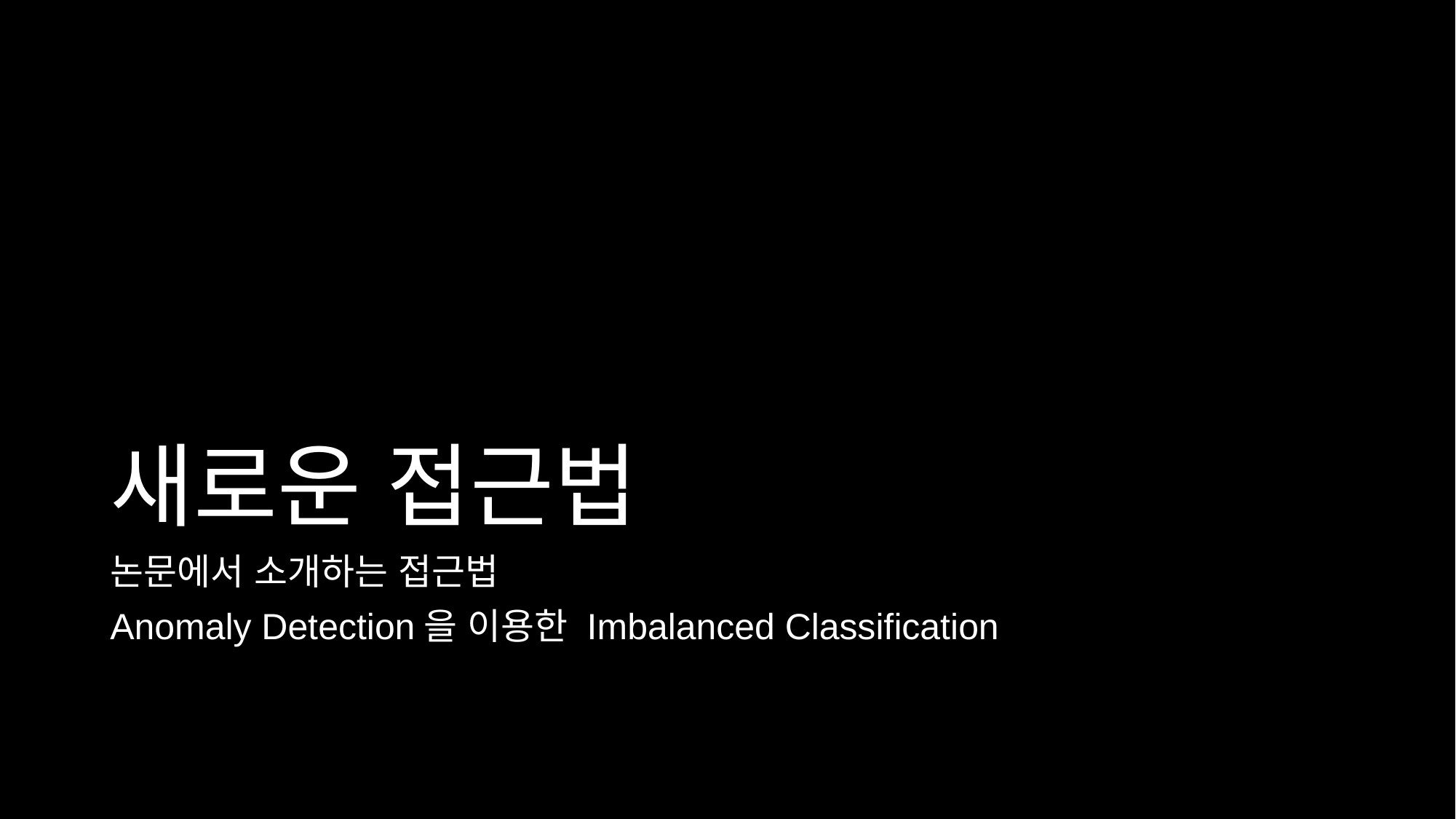

# 새로운 접근법
논문에서 소개하는 접근법
Anomaly Detection을 이용한 Imbalanced Classification